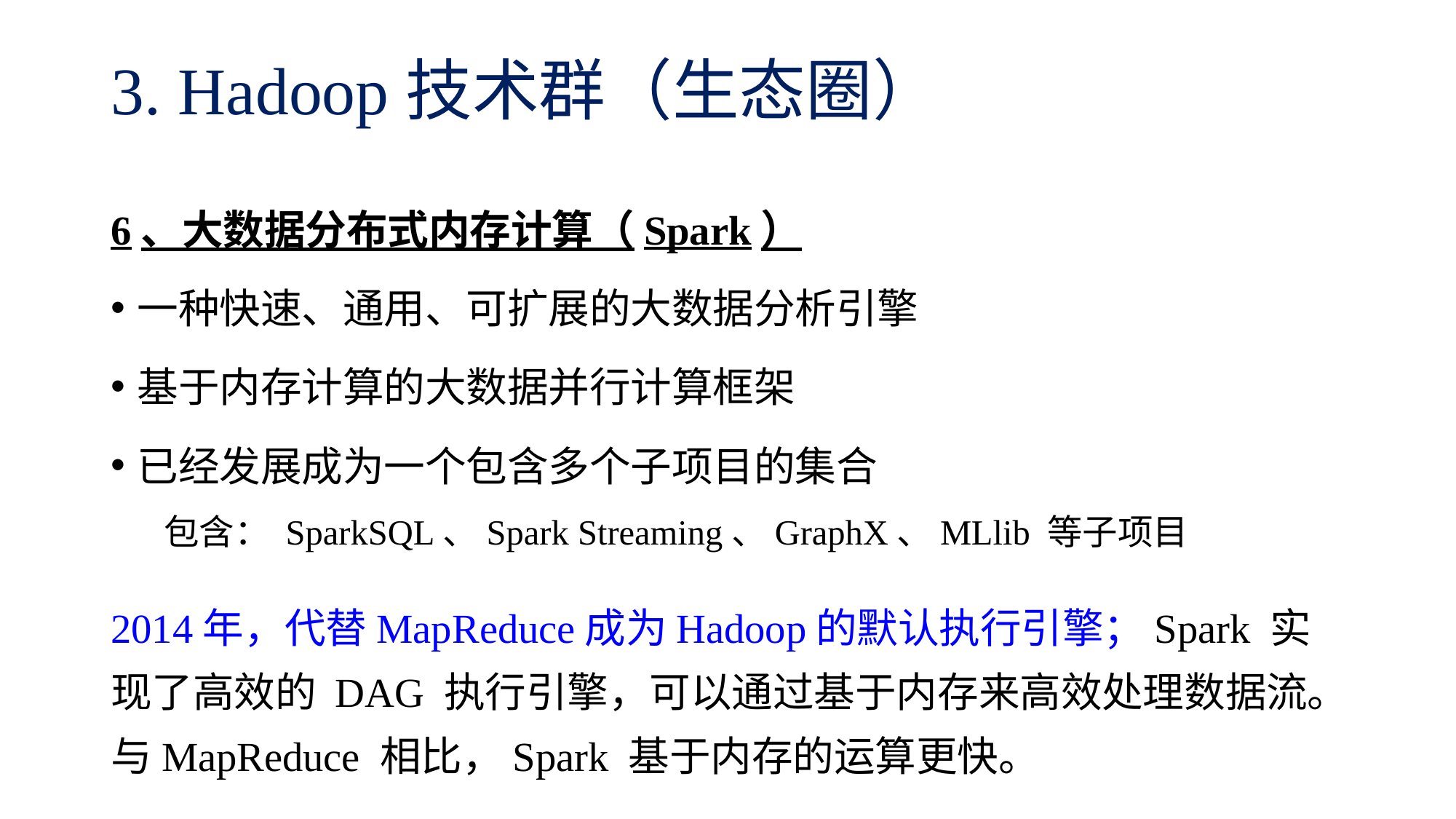

# 3. Hadoop技术群（生态圈）
6、大数据分布式内存计算（Spark）
一种快速、通用、可扩展的大数据分析引擎
基于内存计算的大数据并行计算框架
已经发展成为一个包含多个子项目的集合
包含： SparkSQL、Spark Streaming、GraphX、MLlib 等子项目
2014年，代替MapReduce成为Hadoop的默认执行引擎；Spark 实现了高效的 DAG 执行引擎，可以通过基于内存来高效处理数据流。与MapReduce 相比，Spark 基于内存的运算更快。